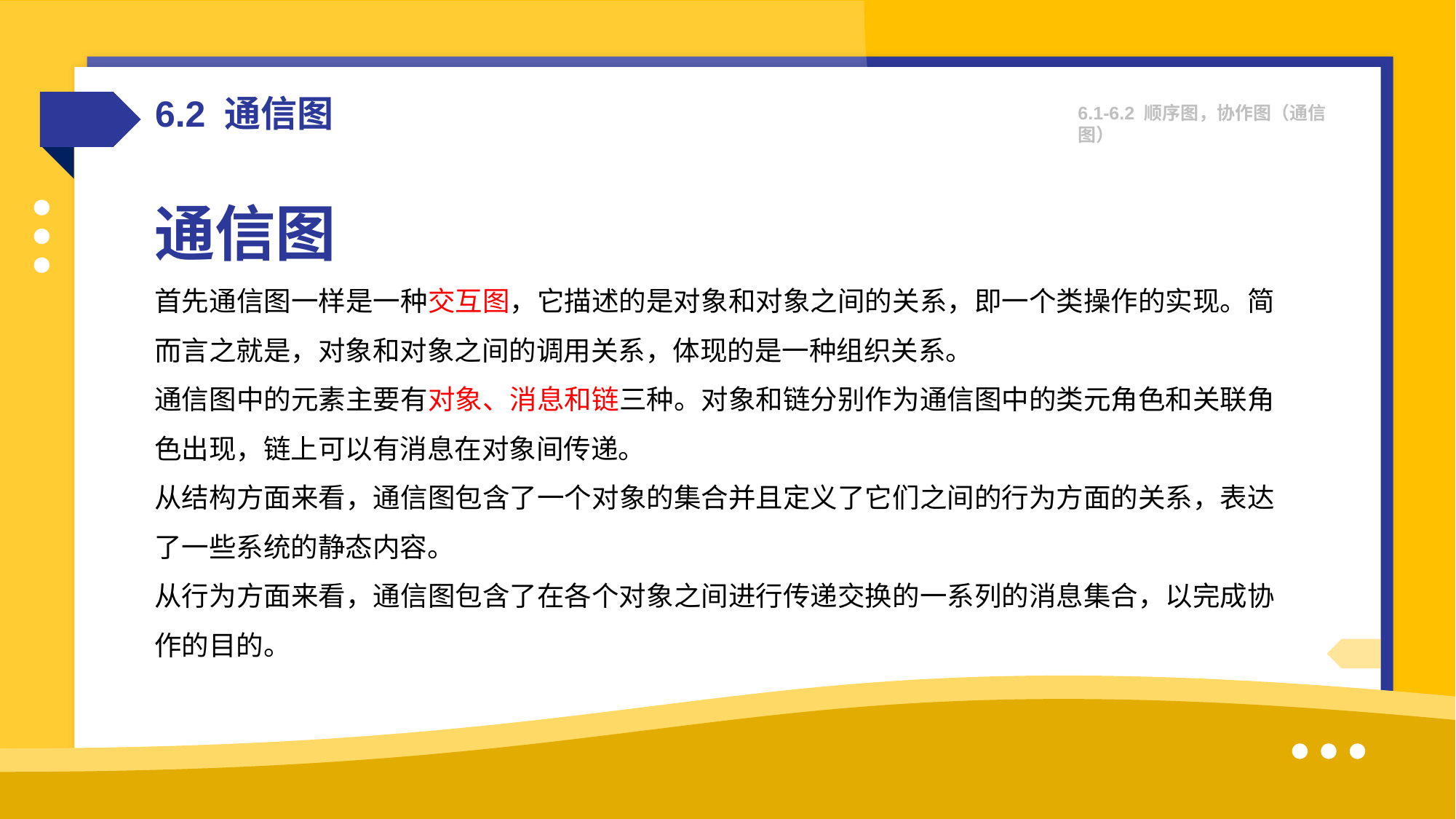

6.2 通信图
6.1-6.2 顺序图，协作图（通信图）
通信图
首先通信图一样是一种交互图，它描述的是对象和对象之间的关系，即一个类操作的实现。简而言之就是，对象和对象之间的调用关系，体现的是一种组织关系。
通信图中的元素主要有对象、消息和链三种。对象和链分别作为通信图中的类元角色和关联角色出现，链上可以有消息在对象间传递。
从结构方面来看，通信图包含了一个对象的集合并且定义了它们之间的行为方面的关系，表达了一些系统的静态内容。
从行为方面来看，通信图包含了在各个对象之间进行传递交换的一系列的消息集合，以完成协作的目的。